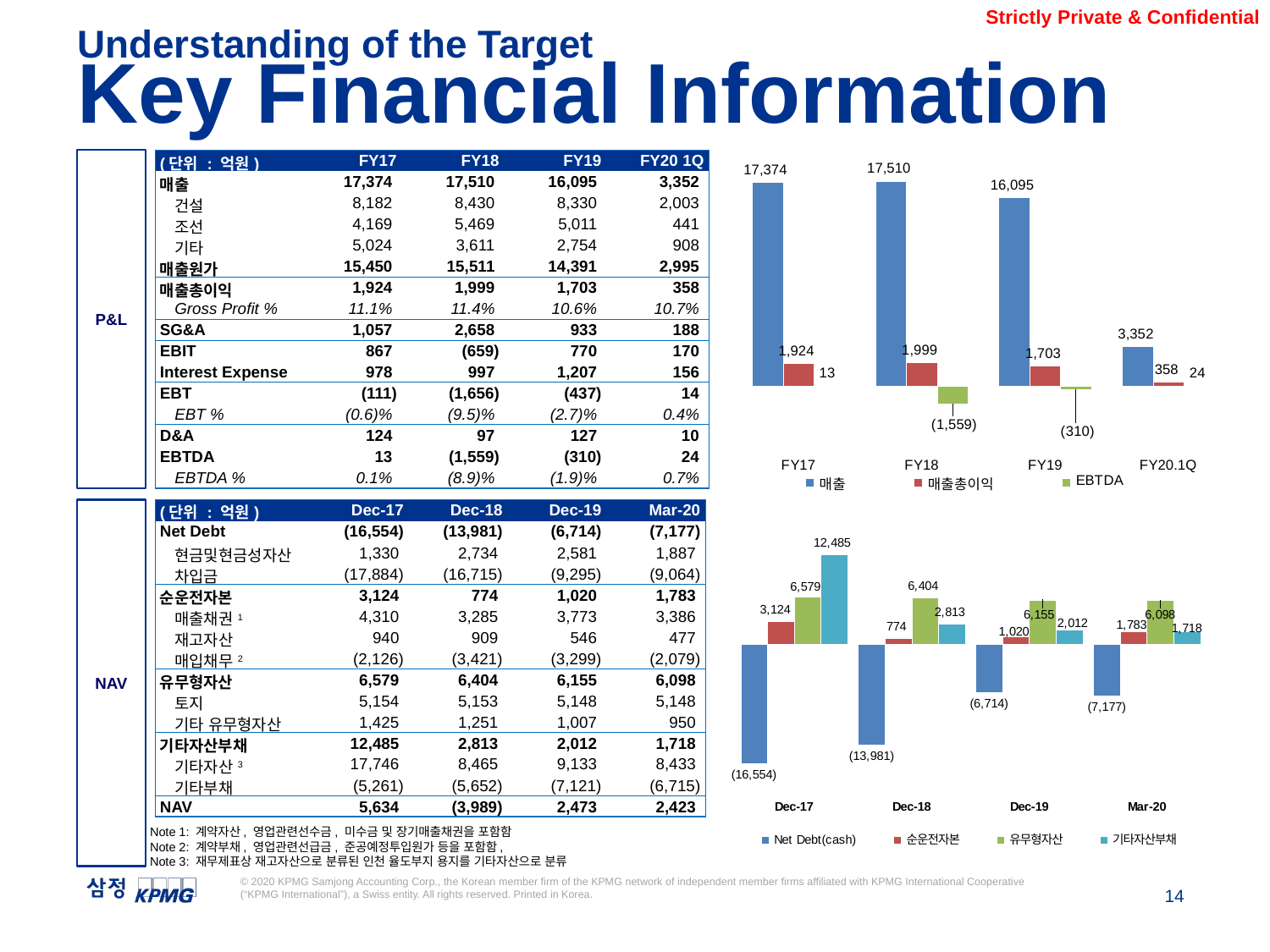

Understanding of the Target
Key Financial Information

### Chart

| Category | 매출 | 매출총이익 | EBTDA |
|---|---|---|---|
| FY17 | 17374.19363068 | 1924.07310716 | 13.39548628 |
| FY18 | 17510.36911776 | 1999.04765174 | -1559.17097212 |
| FY19 | 16094.66048085 | 1703.34282443 | -310.22446648 |
| FY20.1Q | 3352.34062124 | 357.69781154 | 24.12210583 |
P&L
| (단위 : 억원) | FY17 | FY18 | FY19 | FY20 1Q |
| --- | --- | --- | --- | --- |
| 매출 | 17,374 | 17,510 | 16,095 | 3,352 |
| 건설 | 8,182 | 8,430 | 8,330 | 2,003 |
| 조선 | 4,169 | 5,469 | 5,011 | 441 |
| 기타 | 5,024 | 3,611 | 2,754 | 908 |
| 매출원가 | 15,450 | 15,511 | 14,391 | 2,995 |
| 매출총이익 | 1,924 | 1,999 | 1,703 | 358 |
| Gross Profit % | 11.1% | 11.4% | 10.6% | 10.7% |
| SG&A | 1,057 | 2,658 | 933 | 188 |
| EBIT | 867 | (659) | 770 | 170 |
| Interest Expense | 978 | 997 | 1,207 | 156 |
| EBT | (111) | (1,656) | (437) | 14 |
| EBT % | (0.6)% | (9.5)% | (2.7)% | 0.4% |
| D&A | 124 | 97 | 127 | 10 |
| EBTDA | 13 | (1,559) | (310) | 24 |
| EBTDA % | 0.1% | (8.9)% | (1.9)% | 0.7% |

### Chart

| Category |  | 순운전자본 | 유무형자산 | 기타자산부채 |
|---|---|---|---|---|
| Dec-17 | -16554.256965965382 | 3123.98672325 | 6578.95553443 | 12485.41998615 |
| Dec-18 | -13981.15715412315 | 774.302444434282 | 6404.05419311 | 2813.4976994100016 |
| Dec-19 | -6713.535241099999 | 1020.1227649499999 | 6154.58312007 | 2011.5519166400009 |
| Mar-20 | -7176.72118381 | 1783.3640367900002 | 6097.89930007 | 1718.0477039464895 |
NAV
| (단위 : 억원) | Dec-17 | Dec-18 | Dec-19 | Mar-20 |
| --- | --- | --- | --- | --- |
| Net Debt | (16,554) | (13,981) | (6,714) | (7,177) |
| 현금및현금성자산 | 1,330 | 2,734 | 2,581 | 1,887 |
| 차입금 | (17,884) | (16,715) | (9,295) | (9,064) |
| 순운전자본 | 3,124 | 774 | 1,020 | 1,783 |
| 매출채권1 | 4,310 | 3,285 | 3,773 | 3,386 |
| 재고자산 | 940 | 909 | 546 | 477 |
| 매입채무2 | (2,126) | (3,421) | (3,299) | (2,079) |
| 유무형자산 | 6,579 | 6,404 | 6,155 | 6,098 |
| 토지 | 5,154 | 5,153 | 5,148 | 5,148 |
| 기타 유무형자산 | 1,425 | 1,251 | 1,007 | 950 |
| 기타자산부채 | 12,485 | 2,813 | 2,012 | 1,718 |
| 기타자산3 | 17,746 | 8,465 | 9,133 | 8,433 |
| 기타부채 | (5,261) | (5,652) | (7,121) | (6,715) |
| NAV | 5,634 | (3,989) | 2,473 | 2,423 |
Note 1: 계약자산, 영업관련선수금, 미수금 및 장기매출채권을 포함함
Note 2: 계약부채, 영업관련선급금, 준공예정투입원가 등을 포함함,
Note 3: 재무제표상 재고자산으로 분류된 인천 율도부지 용지를 기타자산으로 분류